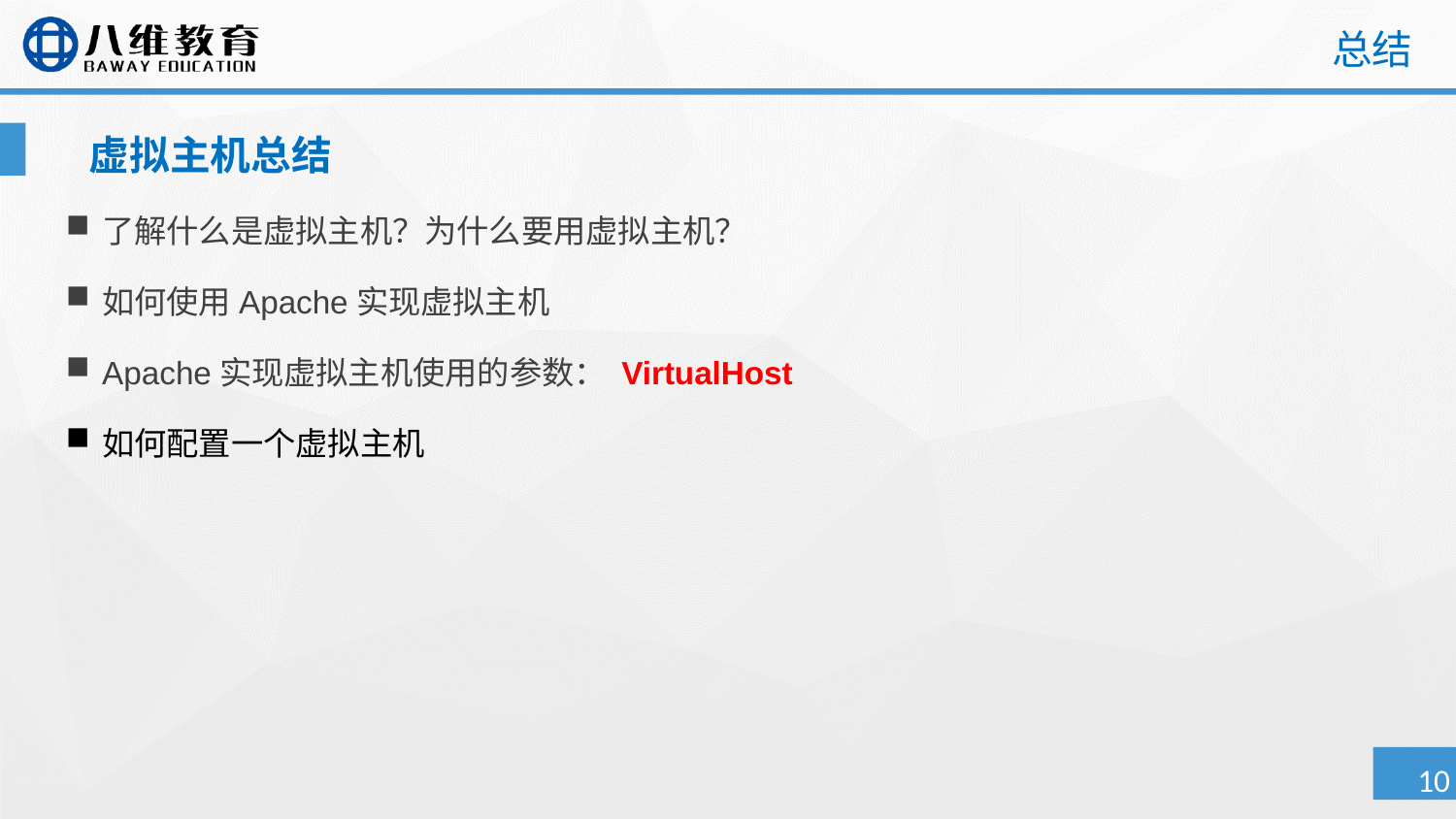

# 总结
虚拟主机总结
了解什么是虚拟主机？为什么要用虚拟主机？
如何使用Apache实现虚拟主机
Apache实现虚拟主机使用的参数： VirtualHost
如何配置一个虚拟主机